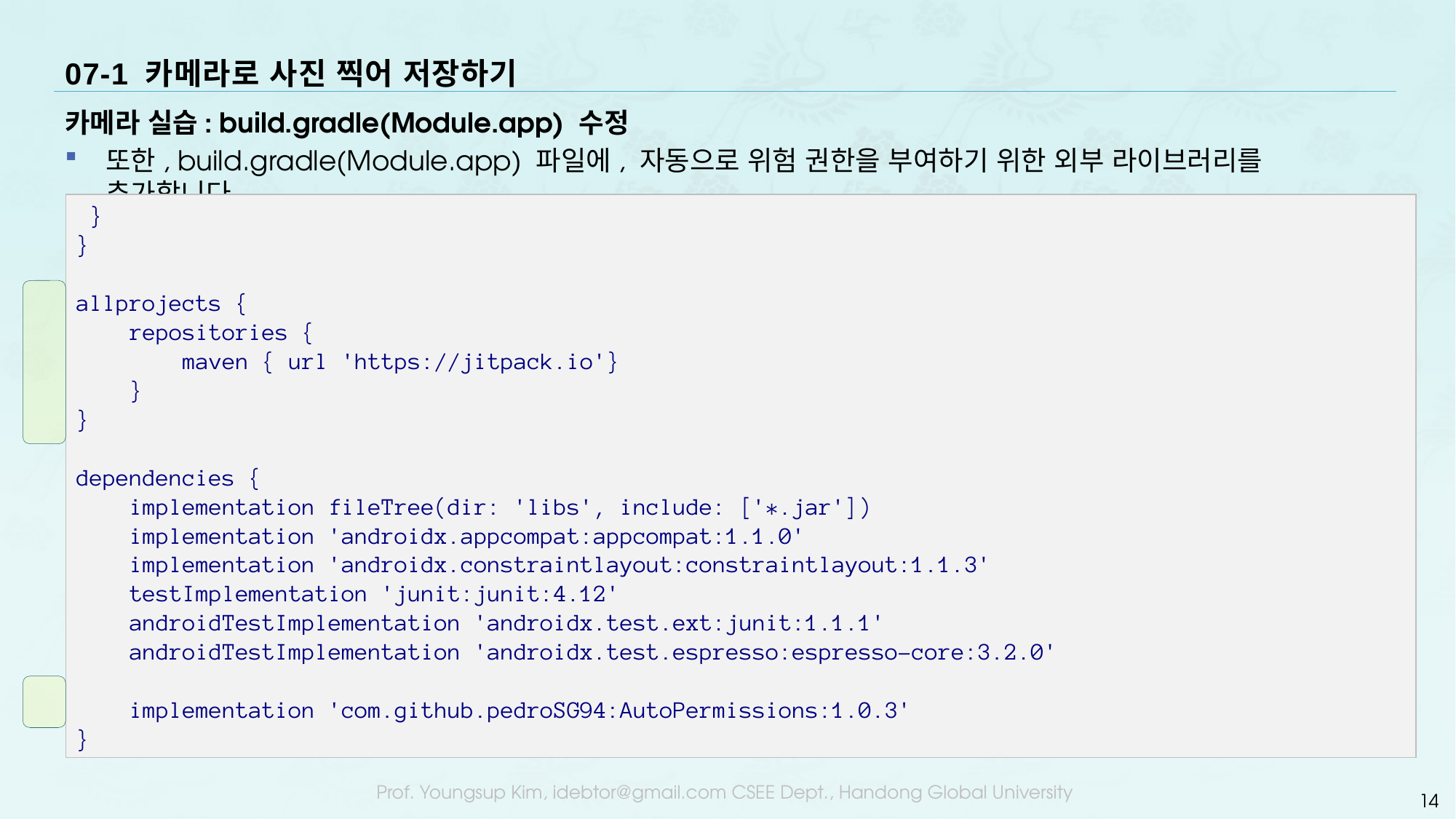

# 07-1 카메라로 사진 찍어 저장하기
카메라 실습: build.gradle(Module.app) 수정
또한, build.gradle(Module.app) 파일에, 자동으로 위험 권한을 부여하기 위한 외부 라이브러리를 추가합니다.

 }
}

allprojects {
    repositories {
        maven { url 'https://jitpack.io'}
    }
}

dependencies {
    implementation fileTree(dir: 'libs', include: ['*.jar'])
    implementation 'androidx.appcompat:appcompat:1.1.0'
    implementation 'androidx.constraintlayout:constraintlayout:1.1.3'
    testImplementation 'junit:junit:4.12'
    androidTestImplementation 'androidx.test.ext:junit:1.1.1'
    androidTestImplementation 'androidx.test.espresso:espresso-core:3.2.0'

    implementation 'com.github.pedroSG94:AutoPermissions:1.0.3'
}

14